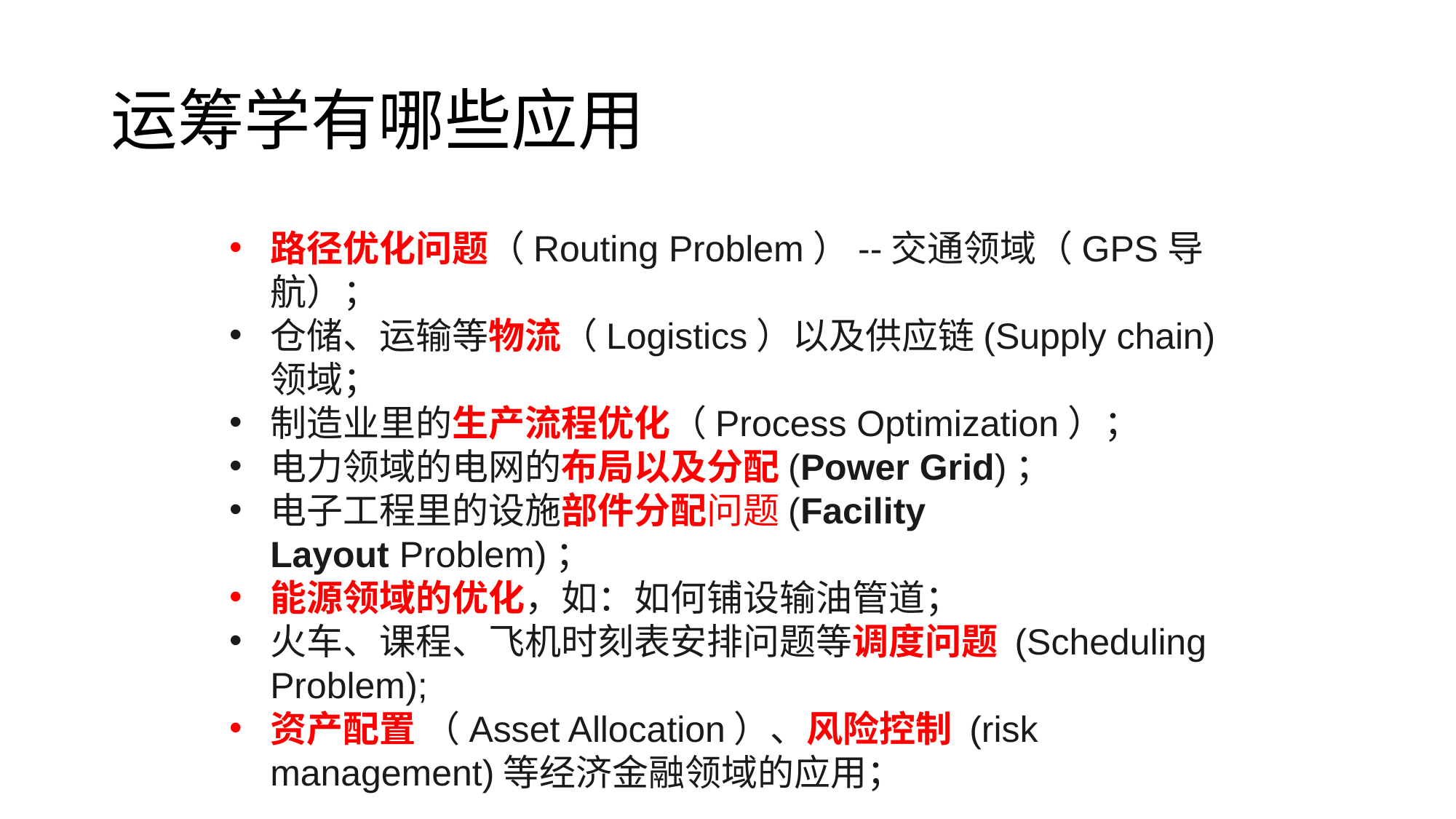

# 运筹学有哪些应用
路径优化问题（Routing Problem）--交通领域（GPS导航）；
仓储、运输等物流（Logistics）以及供应链(Supply chain)领域；
制造业里的生产流程优化（Process Optimization）；
电力领域的电网的布局以及分配(Power Grid)；
电子工程里的设施部件分配问题(Facility Layout Problem)；
能源领域的优化，如：如何铺设输油管道；
火车、课程、飞机时刻表安排问题等调度问题 (Scheduling Problem);
资产配置 （Asset Allocation）、风险控制 (risk management)等经济金融领域的应用；